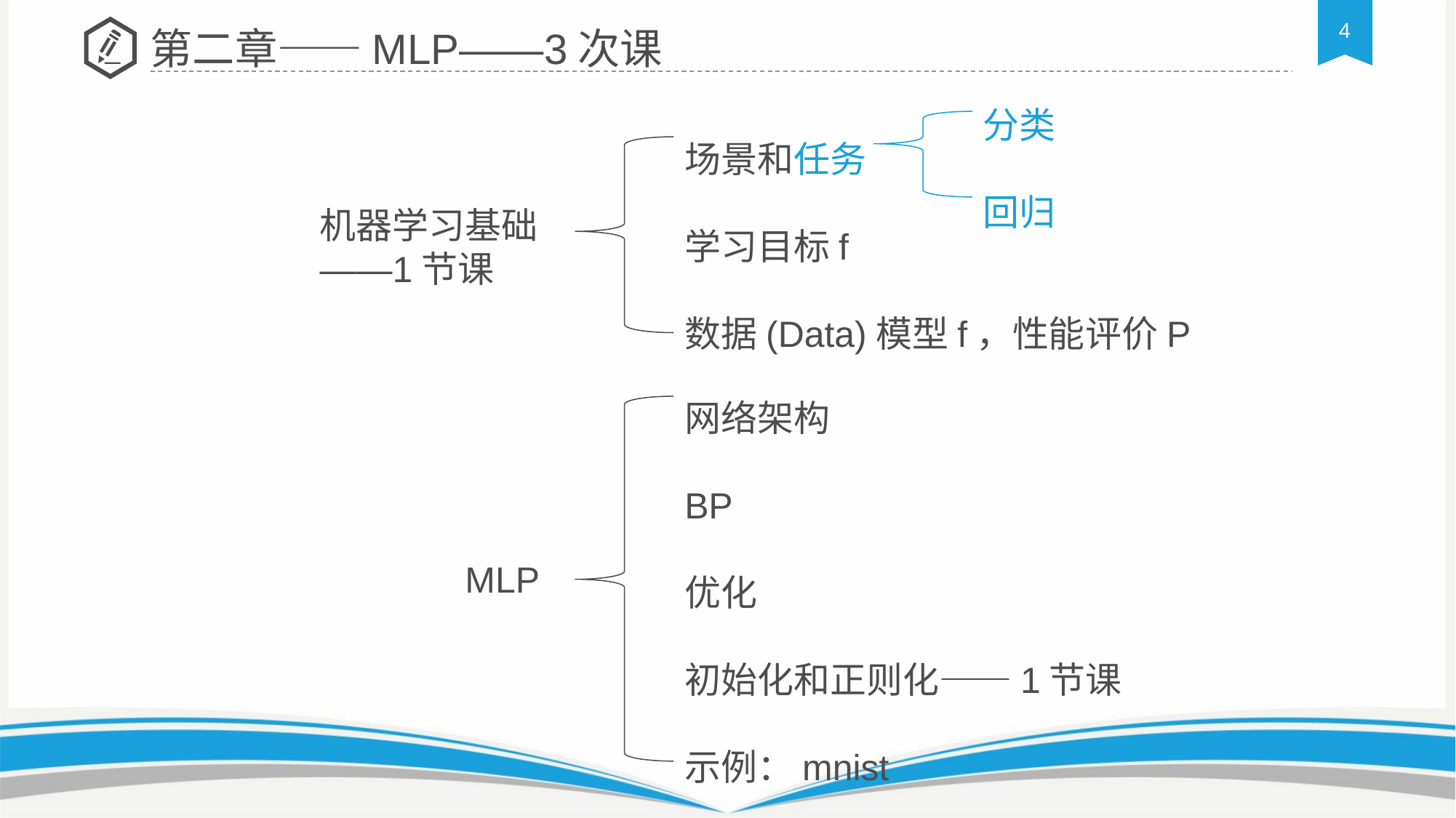

第二章——MLP——3次课
分类
回归
场景和任务
学习目标f
数据(Data)模型f，性能评价P

机器学习基础
——1节课
网络架构
BP
优化
初始化和正则化——1节课
示例：mnist

MLP